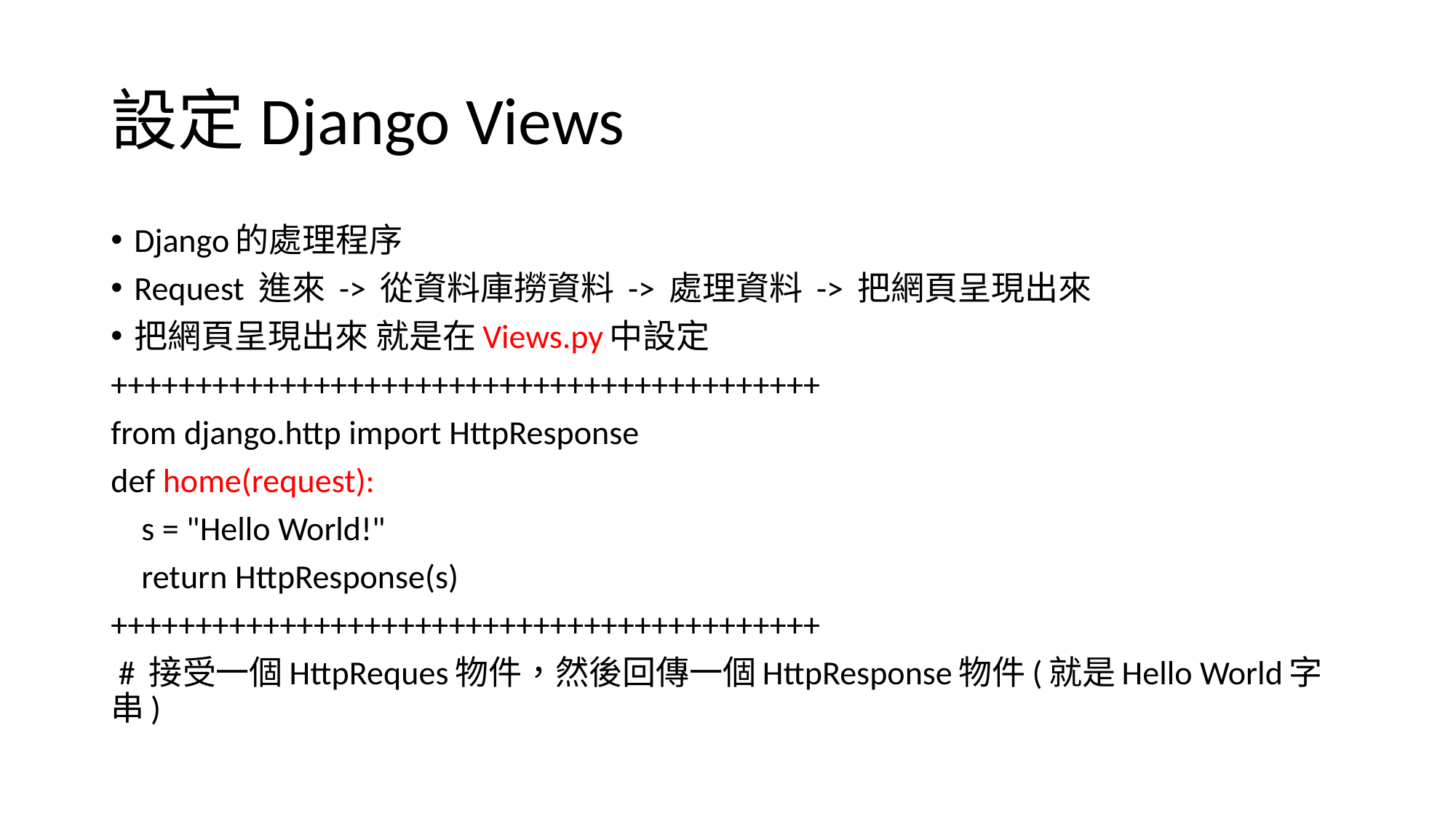

# 設定Django Views
Django的處理程序
Request 進來 -> 從資料庫撈資料 -> 處理資料 -> 把網頁呈現出來
把網頁呈現出來 就是在Views.py中設定
++++++++++++++++++++++++++++++++++++++++++
from django.http import HttpResponse
def home(request):
    s = "Hello World!"
    return HttpResponse(s)
++++++++++++++++++++++++++++++++++++++++++
 # 接受一個HttpReques物件，然後回傳一個HttpResponse物件(就是Hello World字串)